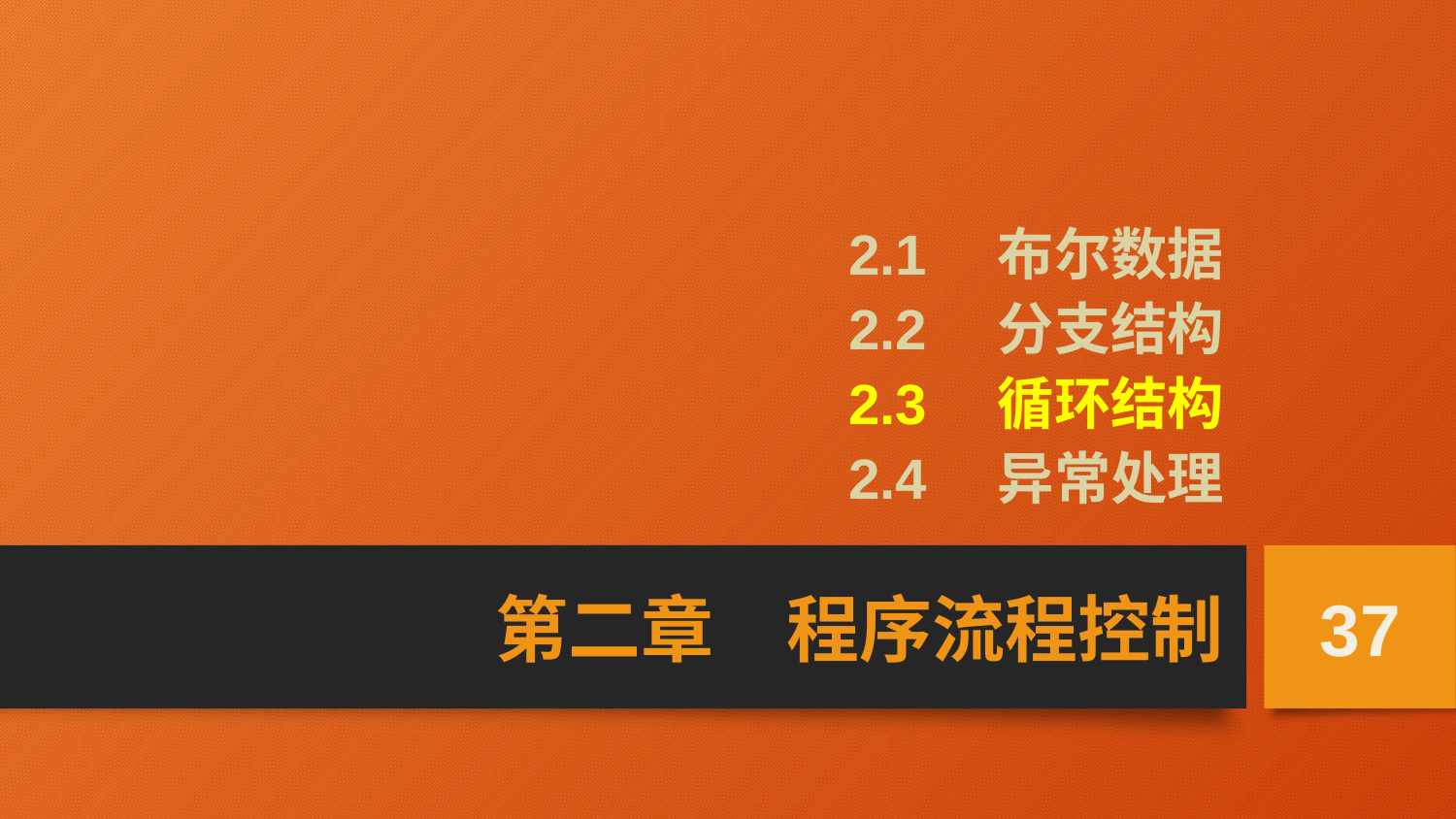

# 2.1　布尔数据 2.2　分支结构 2.3　循环结构 2.4　异常处理
第二章　程序流程控制
37